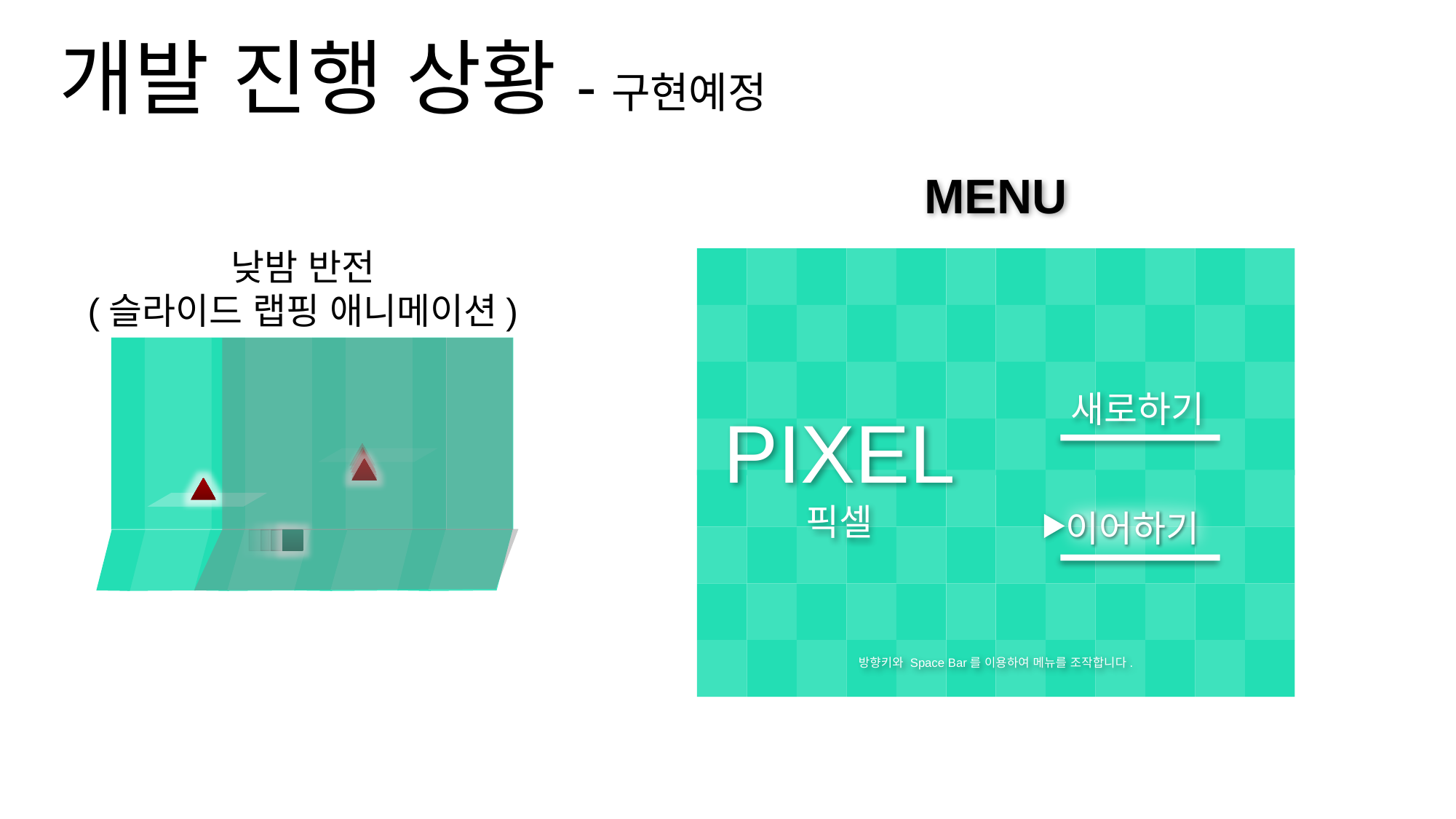

개발 진행 상황-구현예정
MENU
낮밤 반전
(슬라이드 랩핑 애니메이션)

새로하기
PIXEL
픽셀

이어하기

방향키와 Space Bar를 이용하여 메뉴를 조작합니다.